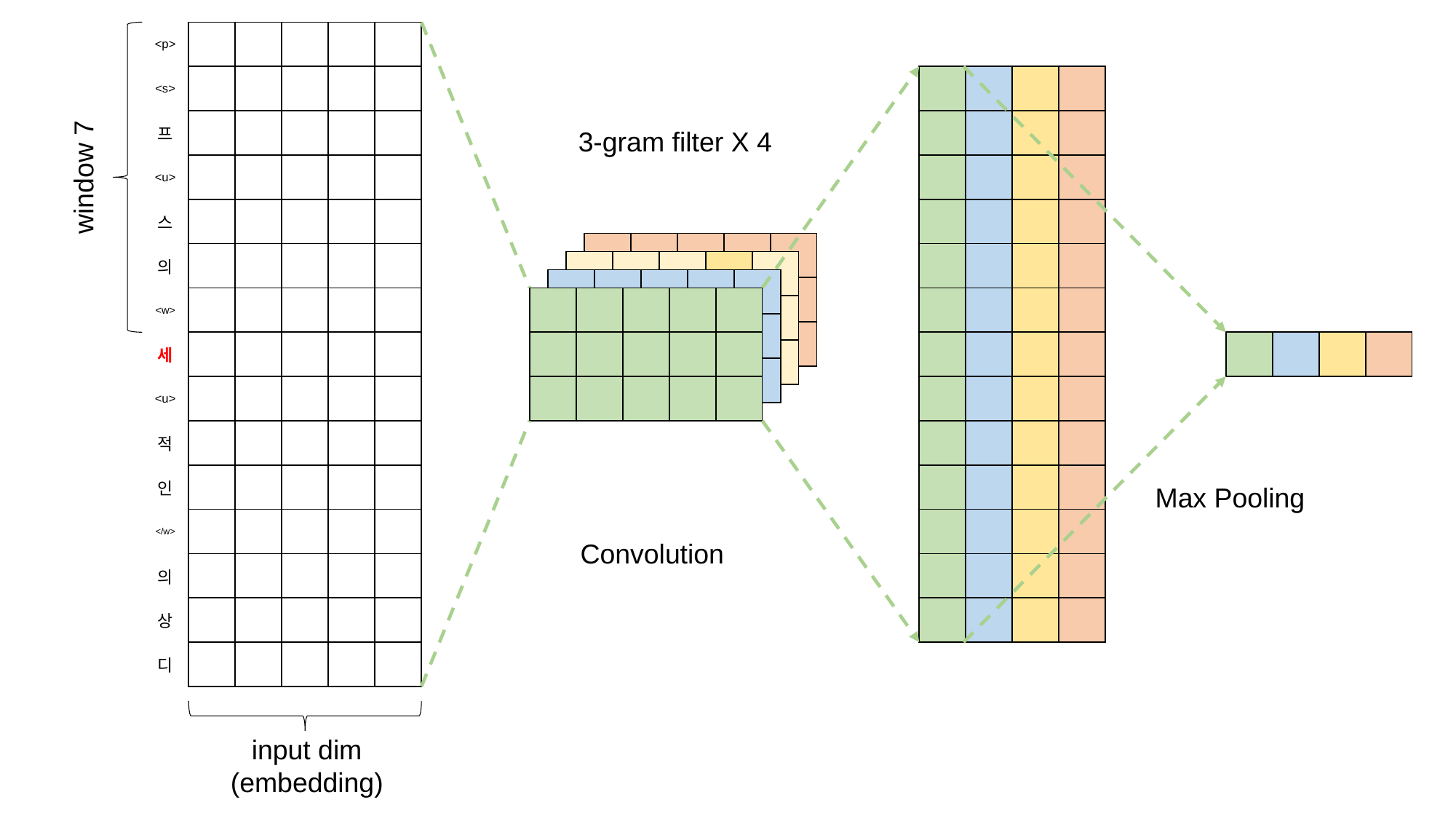

| <p> |
| --- |
| <s> |
| 프 |
| <u> |
| 스 |
| 의 |
| <w> |
| 세 |
| <u> |
| 적 |
| 인 |
| </w> |
| 의 |
| 상 |
| 디 |
|  |  |  |  |  |
| --- | --- | --- | --- | --- |
|  |  |  |  |  |
|  |  |  |  |  |
|  |  |  |  |  |
|  |  |  |  |  |
|  |  |  |  |  |
|  |  |  |  |  |
|  |  |  |  |  |
|  |  |  |  |  |
|  |  |  |  |  |
|  |  |  |  |  |
|  |  |  |  |  |
|  |  |  |  |  |
|  |  |  |  |  |
|  |  |  |  |  |
|  |  |  |  |
| --- | --- | --- | --- |
|  |  |  |  |
|  |  |  |  |
|  |  |  |  |
|  |  |  |  |
|  |  |  |  |
|  |  |  |  |
|  |  |  |  |
|  |  |  |  |
|  |  |  |  |
|  |  |  |  |
|  |  |  |  |
|  |  |  |  |
3-gram filter X 4
window 7
|  |  |  |  |  |
| --- | --- | --- | --- | --- |
|  |  |  |  |  |
|  |  |  |  |  |
|  |  |  |  |  |
| --- | --- | --- | --- | --- |
|  |  |  |  |  |
|  |  |  |  |  |
|  |  |  |  |  |
| --- | --- | --- | --- | --- |
|  |  |  |  |  |
|  |  |  |  |  |
|  |  |  |  |  |
| --- | --- | --- | --- | --- |
|  |  |  |  |  |
|  |  |  |  |  |
|  |  |  |  |
| --- | --- | --- | --- |
Max Pooling
Convolution

input dim
(embedding)